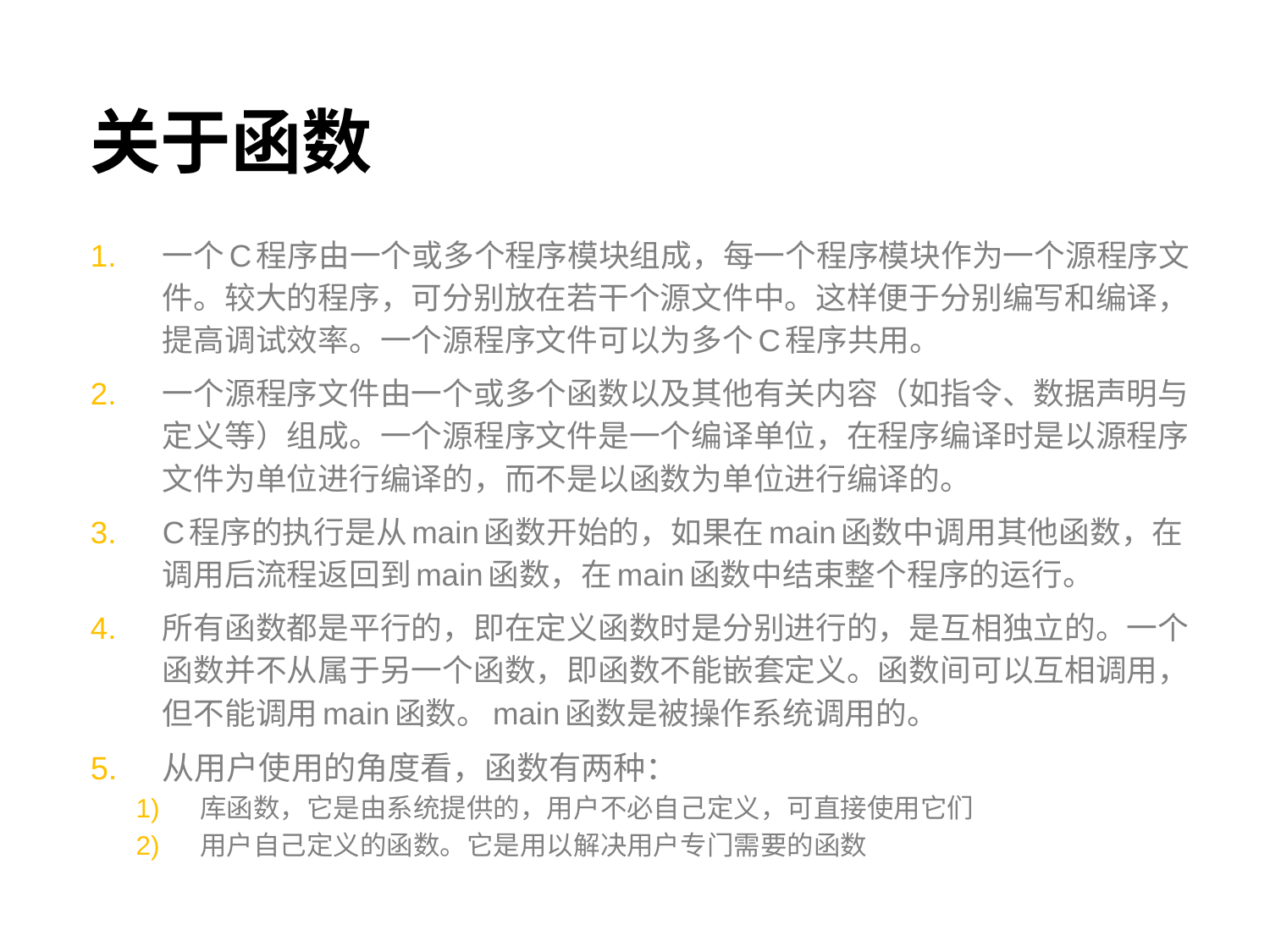

# 关于函数
一个C程序由一个或多个程序模块组成，每一个程序模块作为一个源程序文件。较大的程序，可分别放在若干个源文件中。这样便于分别编写和编译，提高调试效率。一个源程序文件可以为多个C程序共用。
一个源程序文件由一个或多个函数以及其他有关内容（如指令、数据声明与定义等）组成。一个源程序文件是一个编译单位，在程序编译时是以源程序文件为单位进行编译的，而不是以函数为单位进行编译的。
C程序的执行是从main函数开始的，如果在main函数中调用其他函数，在调用后流程返回到main函数，在main函数中结束整个程序的运行。
所有函数都是平行的，即在定义函数时是分别进行的，是互相独立的。一个函数并不从属于另一个函数，即函数不能嵌套定义。函数间可以互相调用，但不能调用main函数。main函数是被操作系统调用的。
从用户使用的角度看，函数有两种：
库函数，它是由系统提供的，用户不必自己定义，可直接使用它们
用户自己定义的函数。它是用以解决用户专门需要的函数